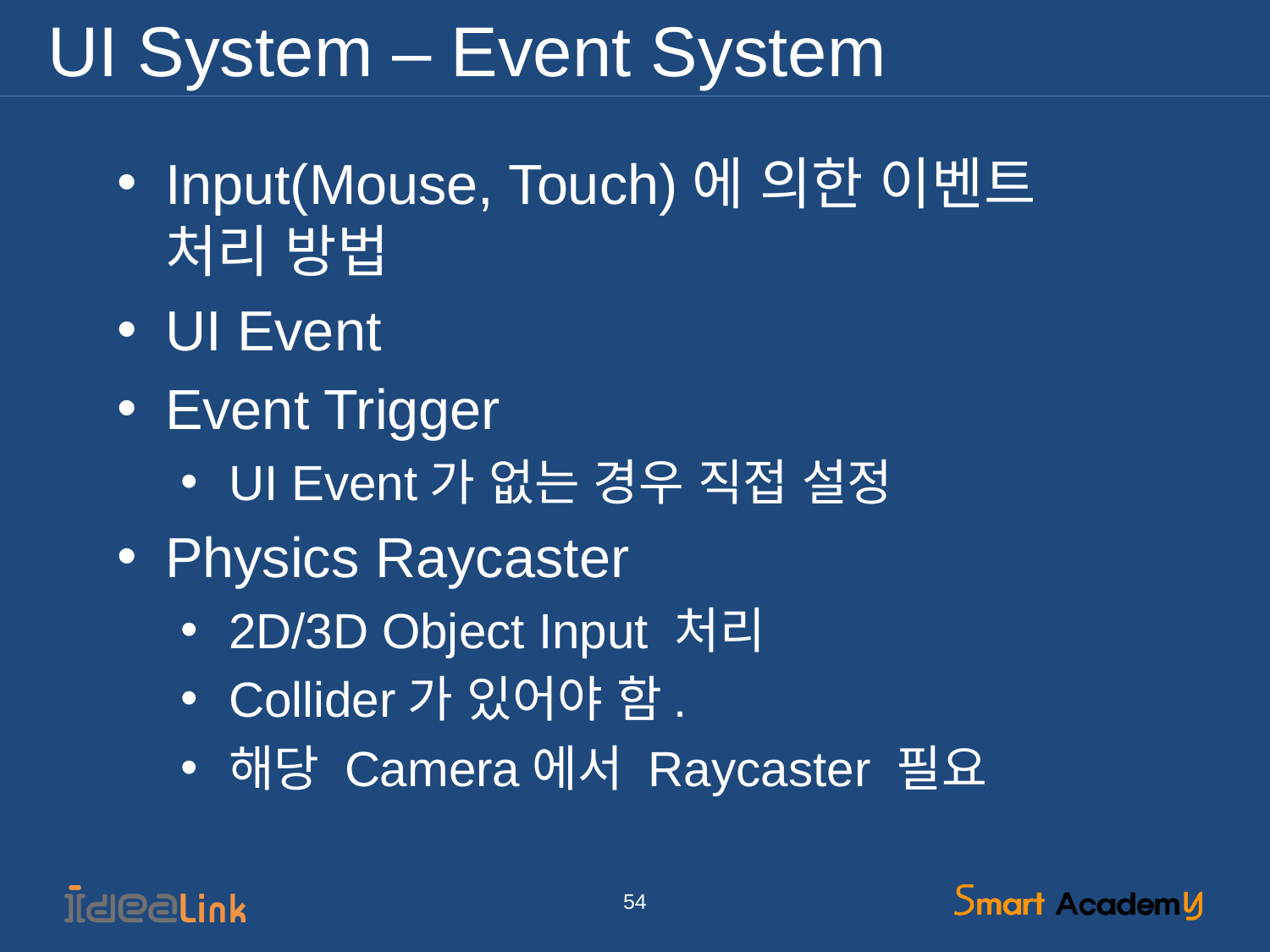

# UI System – Event System
Input(Mouse, Touch)에 의한 이벤트 처리 방법
UI Event
Event Trigger
UI Event가 없는 경우 직접 설정
Physics Raycaster
2D/3D Object Input 처리
Collider가 있어야 함.
해당 Camera에서 Raycaster 필요
54